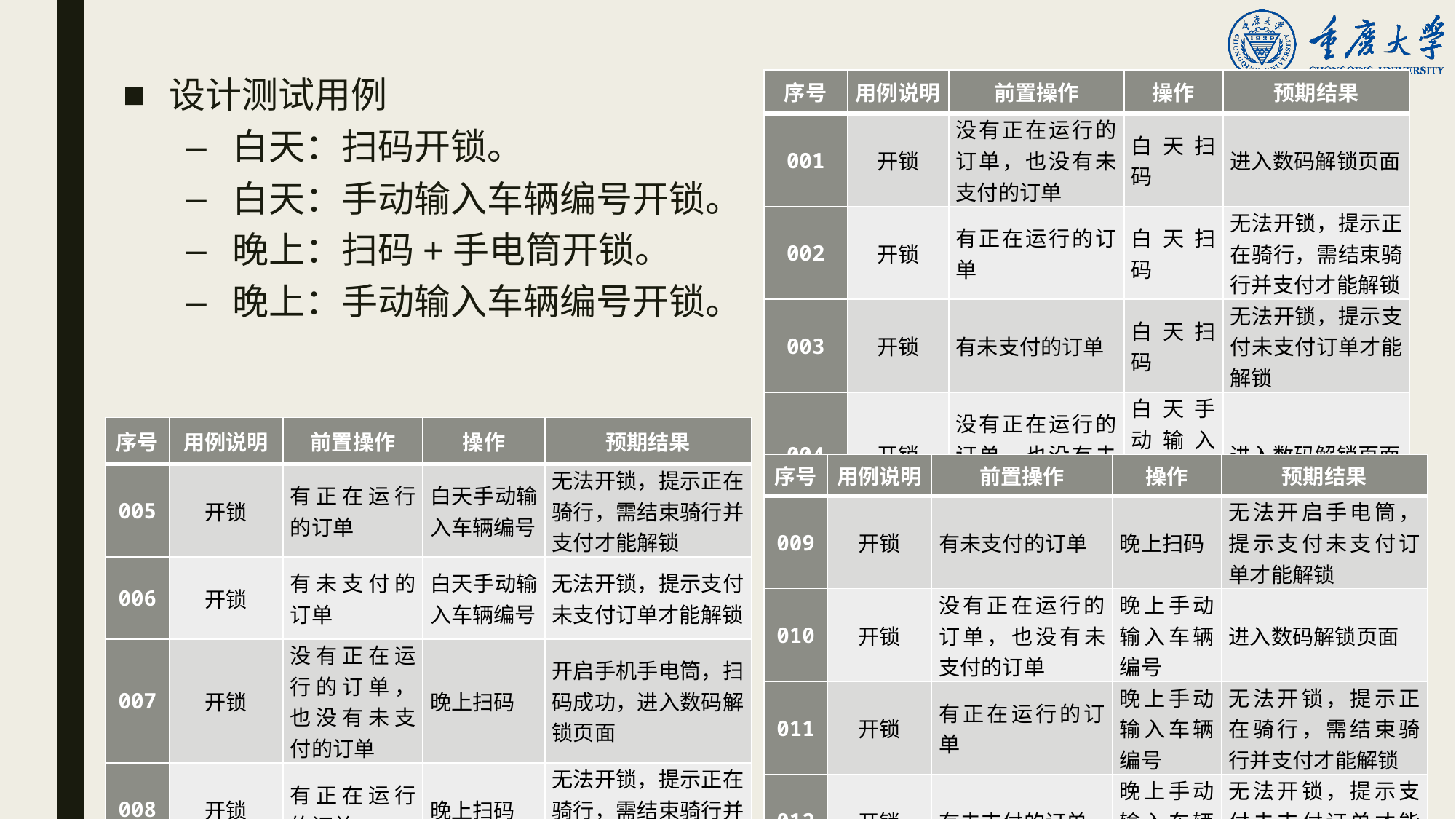

设计测试用例
白天：扫码开锁。
白天：手动输入车辆编号开锁。
晚上：扫码+手电筒开锁。
晚上：手动输入车辆编号开锁。

| 序号 | 用例说明 | 前置操作 | 操作 | 预期结果 |
| --- | --- | --- | --- | --- |
| 001 | 开锁 | 没有正在运行的订单，也没有未支付的订单 | 白天扫码 | 进入数码解锁页面 |
| 002 | 开锁 | 有正在运行的订单 | 白天扫码 | 无法开锁，提示正在骑行，需结束骑行并支付才能解锁 |
| 003 | 开锁 | 有未支付的订单 | 白天扫码 | 无法开锁，提示支付未支付订单才能解锁 |
| 004 | 开锁 | 没有正在运行的订单，也没有未支付的订单 | 白天手动输入车辆编号 | 进入数码解锁页面 |
| 序号 | 用例说明 | 前置操作 | 操作 | 预期结果 |
| --- | --- | --- | --- | --- |
| 005 | 开锁 | 有正在运行的订单 | 白天手动输入车辆编号 | 无法开锁，提示正在骑行，需结束骑行并支付才能解锁 |
| 006 | 开锁 | 有未支付的订单 | 白天手动输入车辆编号 | 无法开锁，提示支付未支付订单才能解锁 |
| 007 | 开锁 | 没有正在运行的订单，也没有未支付的订单 | 晚上扫码 | 开启手机手电筒，扫码成功，进入数码解锁页面 |
| 008 | 开锁 | 有正在运行的订单 | 晚上扫码 | 无法开锁，提示正在骑行，需结束骑行并支付才能解锁 |
| 序号 | 用例说明 | 前置操作 | 操作 | 预期结果 |
| --- | --- | --- | --- | --- |
| 009 | 开锁 | 有未支付的订单 | 晚上扫码 | 无法开启手电筒，提示支付未支付订单才能解锁 |
| 010 | 开锁 | 没有正在运行的订单，也没有未支付的订单 | 晚上手动输入车辆编号 | 进入数码解锁页面 |
| 011 | 开锁 | 有正在运行的订单 | 晚上手动输入车辆编号 | 无法开锁，提示正在骑行，需结束骑行并支付才能解锁 |
| 012 | 开锁 | 有未支付的订单 | 晚上手动输入车辆编号 | 无法开锁，提示支付未支付订单才能解锁 |